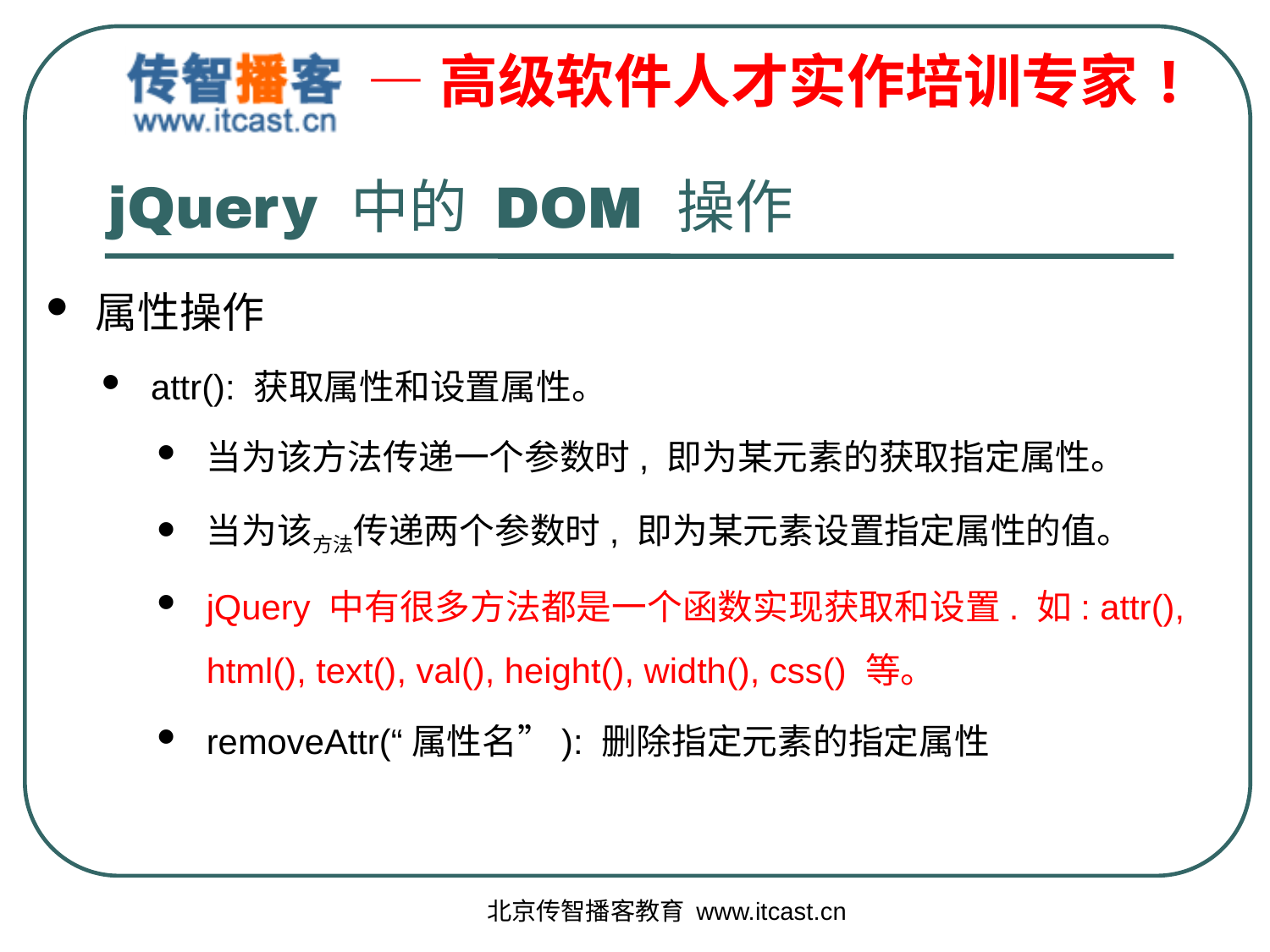

jQuery 中的 DOM 操作
属性操作
attr(): 获取属性和设置属性。
当为该方法传递一个参数时, 即为某元素的获取指定属性。
当为该方法传递两个参数时, 即为某元素设置指定属性的值。
jQuery 中有很多方法都是一个函数实现获取和设置. 如: attr(), html(), text(), val(), height(), width(), css() 等。
removeAttr(“属性名”): 删除指定元素的指定属性
北京传智播客教育 www.itcast.cn